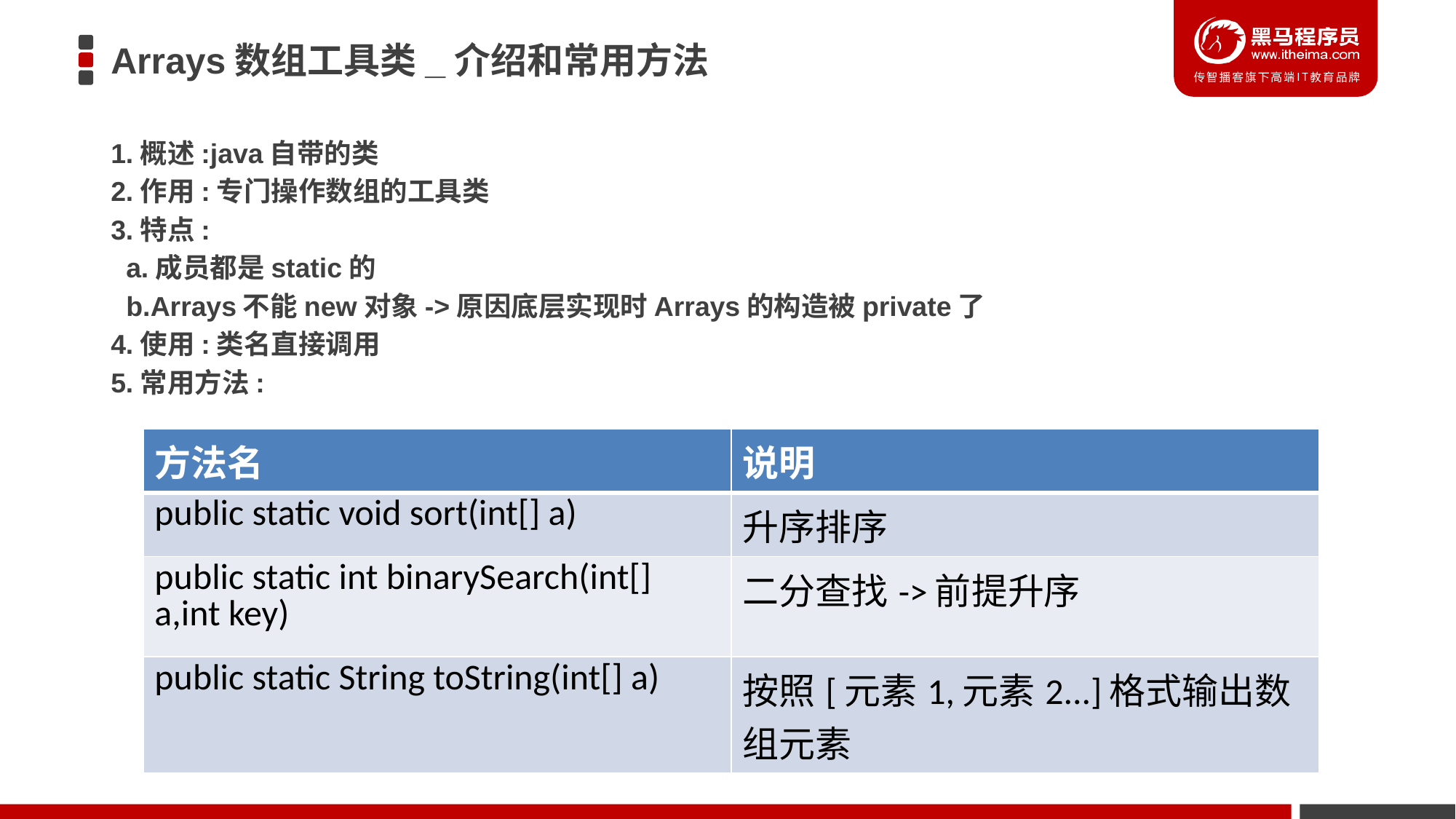

# Arrays数组工具类_介绍和常用方法
1.概述:java自带的类
2.作用:专门操作数组的工具类
3.特点:
  a.成员都是static的
  b.Arrays不能new对象->原因底层实现时Arrays的构造被private了
4.使用:类名直接调用
5.常用方法:

| 方法名 | 说明 |
| --- | --- |
| public static void sort(int[] a) | 升序排序 |
| public static int binarySearch(int[] a,int key) | 二分查找->前提升序 |
| public static String toString(int[] a) | 按照[元素1,元素2...]格式输出数组元素 |